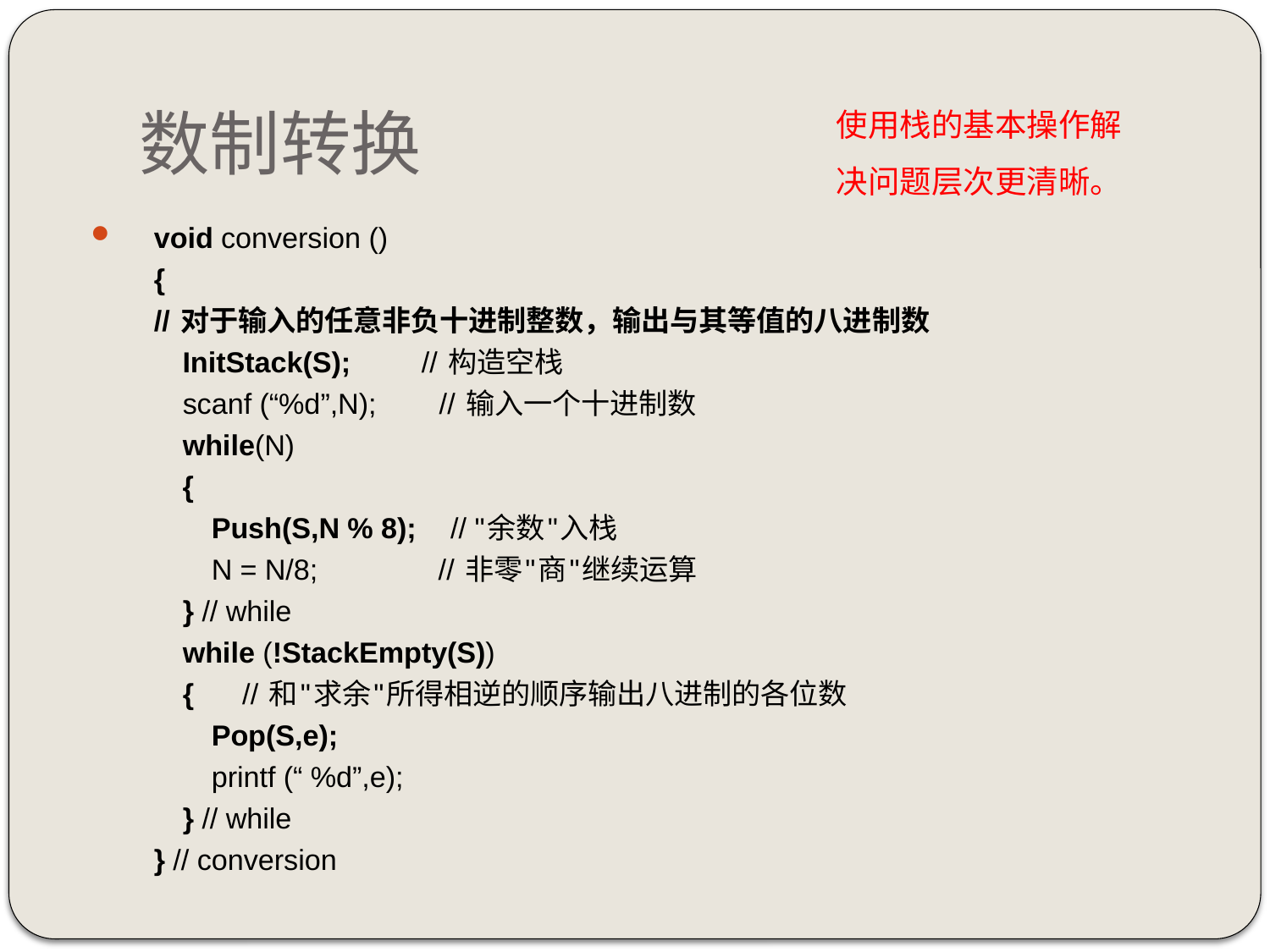

# 数制转换
使用栈的基本操作解决问题层次更清晰。
　void conversion ()
　{
　// 对于输入的任意非负十进制整数，输出与其等值的八进制数
　　InitStack(S); 　　// 构造空栈
　　scanf (“%d”,N);　　// 输入一个十进制数
　　while(N)
　　{
　　　Push(S,N % 8);　// "余数"入栈
　　　N = N/8;　　　　// 非零"商"继续运算
　　} // while
　　while (!StackEmpty(S))
　　{ 　 // 和"求余"所得相逆的顺序输出八进制的各位数
　　　Pop(S,e);
　　　printf (“ %d”,e);
　　} // while
　} // conversion